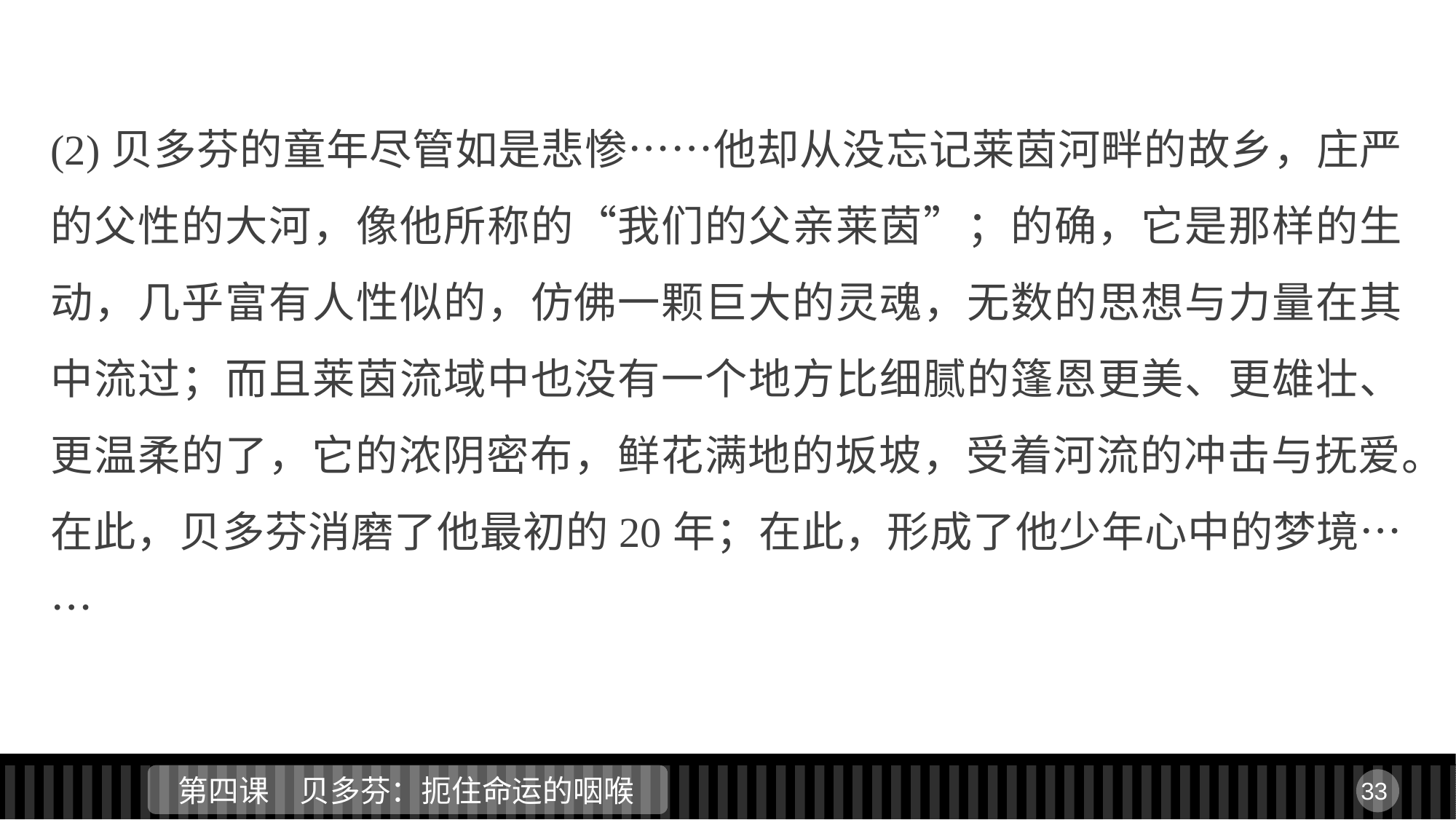

(2)贝多芬的童年尽管如是悲惨……他却从没忘记莱茵河畔的故乡，庄严的父性的大河，像他所称的“我们的父亲莱茵”；的确，它是那样的生动，几乎富有人性似的，仿佛一颗巨大的灵魂，无数的思想与力量在其中流过；而且莱茵流域中也没有一个地方比细腻的篷恩更美、更雄壮、更温柔的了，它的浓阴密布，鲜花满地的坂坡，受着河流的冲击与抚爱。在此，贝多芬消磨了他最初的20年；在此，形成了他少年心中的梦境……